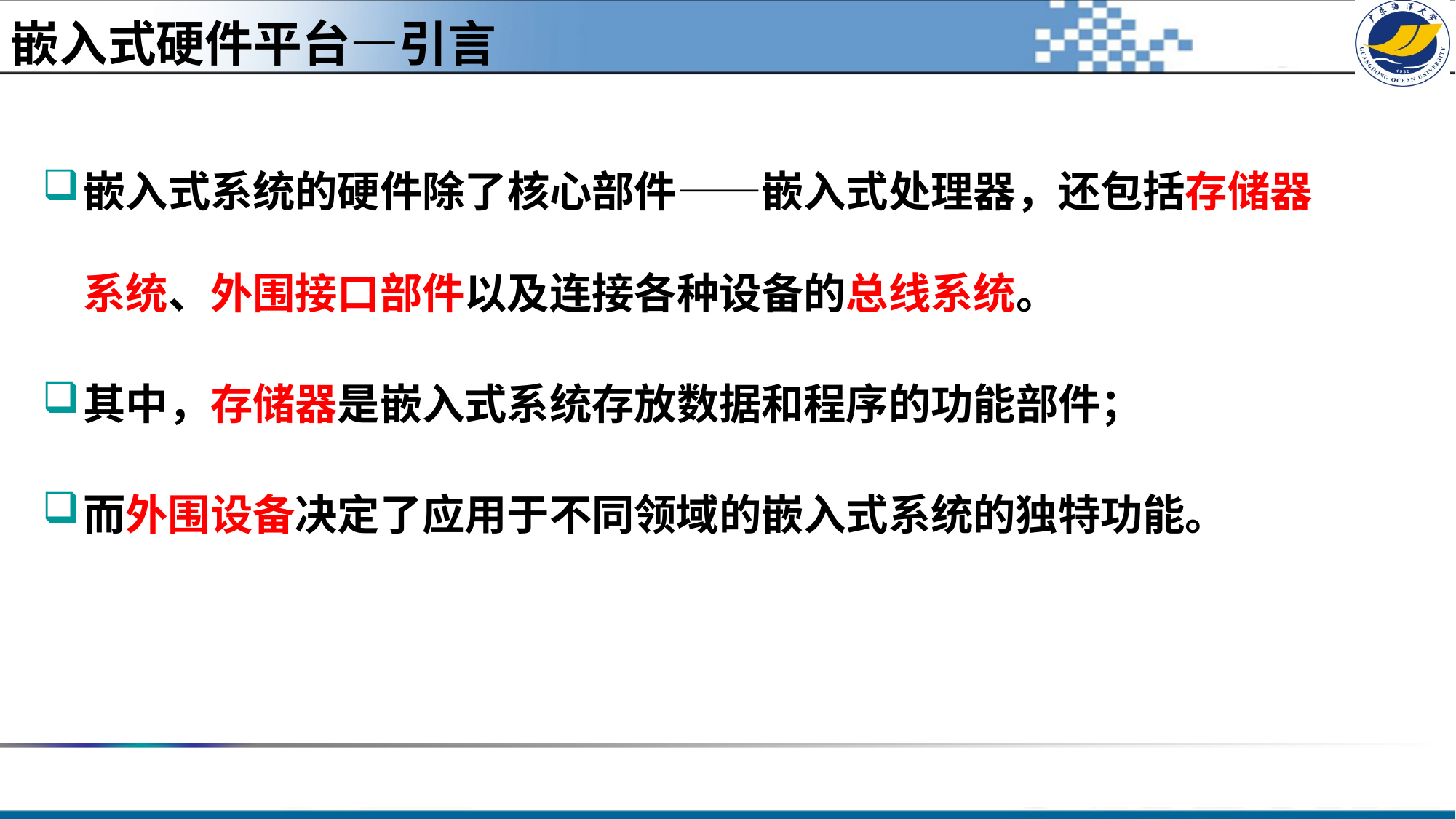

嵌入式硬件平台—引言
#
嵌入式系统的硬件除了核心部件——嵌入式处理器，还包括存储器系统、外围接口部件以及连接各种设备的总线系统。
其中，存储器是嵌入式系统存放数据和程序的功能部件；
而外围设备决定了应用于不同领域的嵌入式系统的独特功能。
4